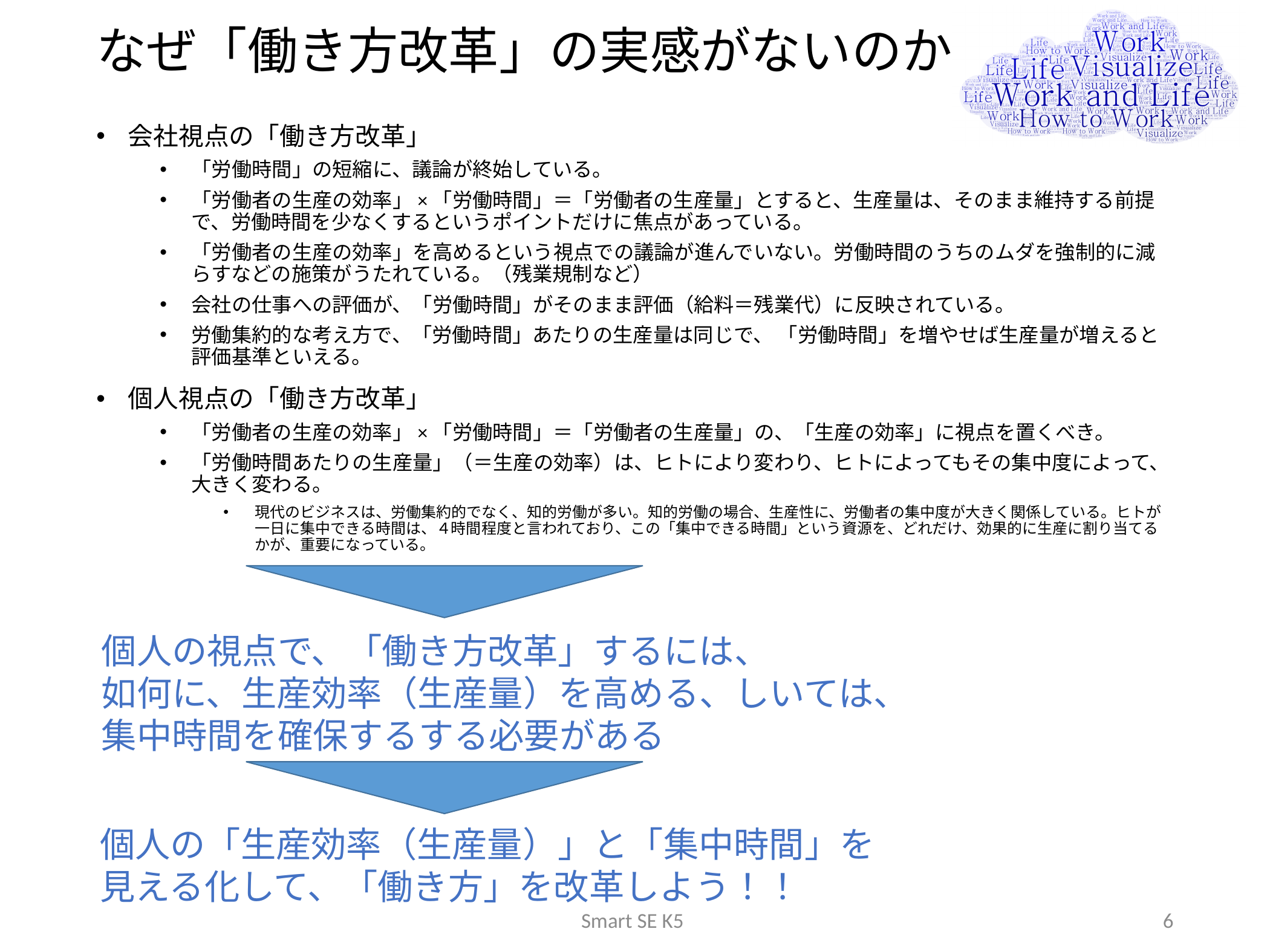

# なぜ「働き方改革」の実感がないのか
会社視点の「働き方改革」
「労働時間」の短縮に、議論が終始している。
「労働者の生産の効率」×「労働時間」＝「労働者の生産量」とすると、生産量は、そのまま維持する前提で、労働時間を少なくするというポイントだけに焦点があっている。
「労働者の生産の効率」を高めるという視点での議論が進んでいない。労働時間のうちのムダを強制的に減らすなどの施策がうたれている。（残業規制など）
会社の仕事への評価が、「労働時間」がそのまま評価（給料＝残業代）に反映されている。
労働集約的な考え方で、「労働時間」あたりの生産量は同じで、 「労働時間」を増やせば生産量が増えると評価基準といえる。
個人視点の「働き方改革」
「労働者の生産の効率」×「労働時間」＝「労働者の生産量」の、「生産の効率」に視点を置くべき。
「労働時間あたりの生産量」（＝生産の効率）は、ヒトにより変わり、ヒトによってもその集中度によって、大きく変わる。
現代のビジネスは、労働集約的でなく、知的労働が多い。知的労働の場合、生産性に、労働者の集中度が大きく関係している。ヒトが一日に集中できる時間は、４時間程度と言われており、この「集中できる時間」という資源を、どれだけ、効果的に生産に割り当てるかが、重要になっている。

個人の視点で、「働き方改革」するには、
如何に、生産効率（生産量）を高める、しいては、
集中時間を確保するする必要がある

個人の「生産効率（生産量）」と「集中時間」を
見える化して、「働き方」を改革しよう！！
Smart SE K5
6